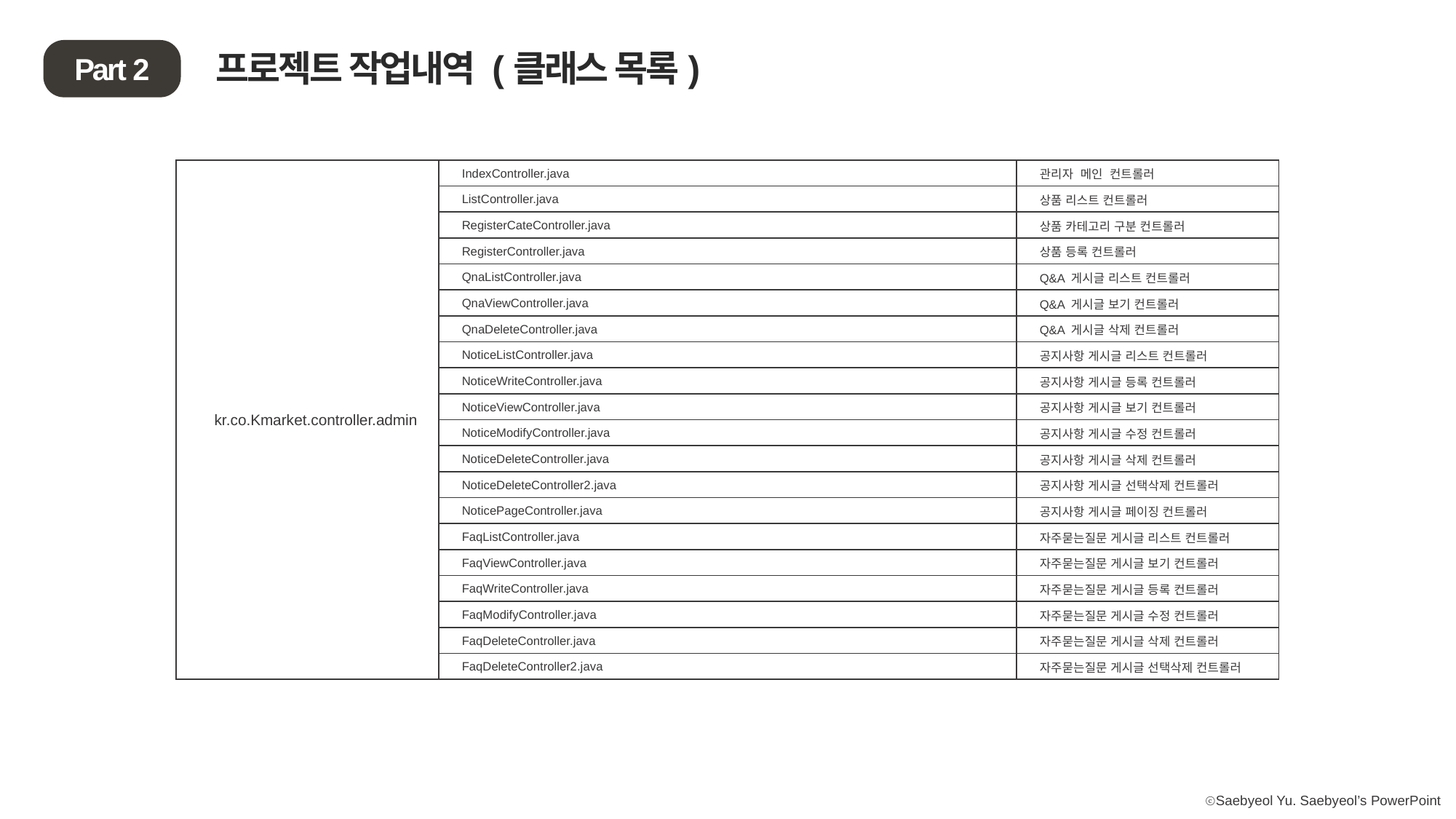

프로젝트 작업내역 (클래스 목록)
Part 2
| kr.co.Kmarket.controller.admin | IndexController.java | 관리자 메인 컨트롤러 |
| --- | --- | --- |
|  | ListController.java | 상품 리스트 컨트롤러 |
|  | RegisterCateController.java | 상품 카테고리 구분 컨트롤러 |
|  | RegisterController.java | 상품 등록 컨트롤러 |
|  | QnaListController.java | Q&A 게시글 리스트 컨트롤러 |
|  | QnaViewController.java | Q&A 게시글 보기 컨트롤러 |
|  | QnaDeleteController.java | Q&A 게시글 삭제 컨트롤러 |
|  | NoticeListController.java | 공지사항 게시글 리스트 컨트롤러 |
|  | NoticeWriteController.java | 공지사항 게시글 등록 컨트롤러 |
|  | NoticeViewController.java | 공지사항 게시글 보기 컨트롤러 |
|  | NoticeModifyController.java | 공지사항 게시글 수정 컨트롤러 |
|  | NoticeDeleteController.java | 공지사항 게시글 삭제 컨트롤러 |
|  | NoticeDeleteController2.java | 공지사항 게시글 선택삭제 컨트롤러 |
|  | NoticePageController.java | 공지사항 게시글 페이징 컨트롤러 |
|  | FaqListController.java | 자주묻는질문 게시글 리스트 컨트롤러 |
|  | FaqViewController.java | 자주묻는질문 게시글 보기 컨트롤러 |
|  | FaqWriteController.java | 자주묻는질문 게시글 등록 컨트롤러 |
|  | FaqModifyController.java | 자주묻는질문 게시글 수정 컨트롤러 |
|  | FaqDeleteController.java | 자주묻는질문 게시글 삭제 컨트롤러 |
|  | FaqDeleteController2.java | 자주묻는질문 게시글 선택삭제 컨트롤러 |